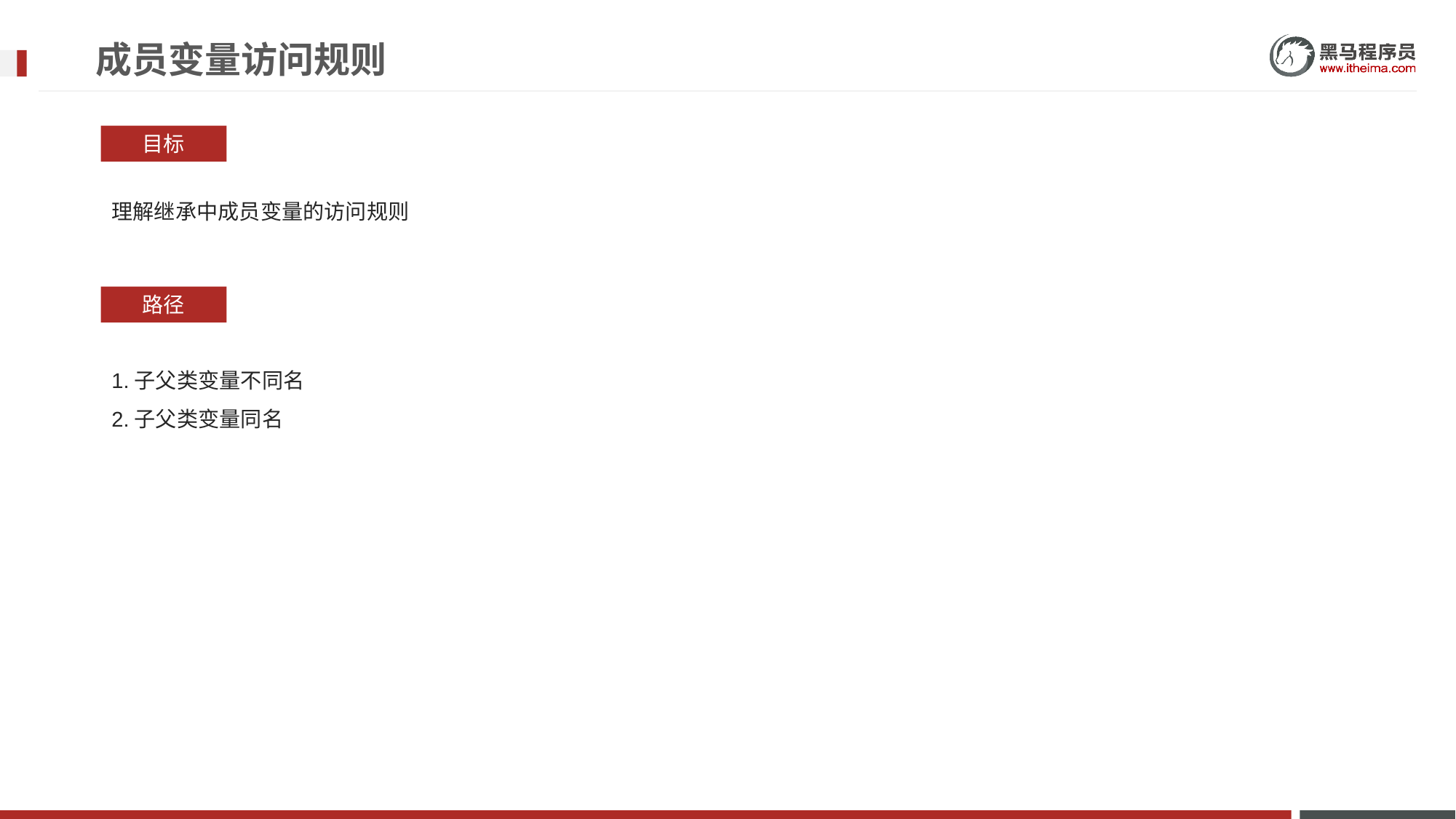

# 成员变量访问规则
目标
理解继承中成员变量的访问规则
路径
1.子父类变量不同名
2.子父类变量同名